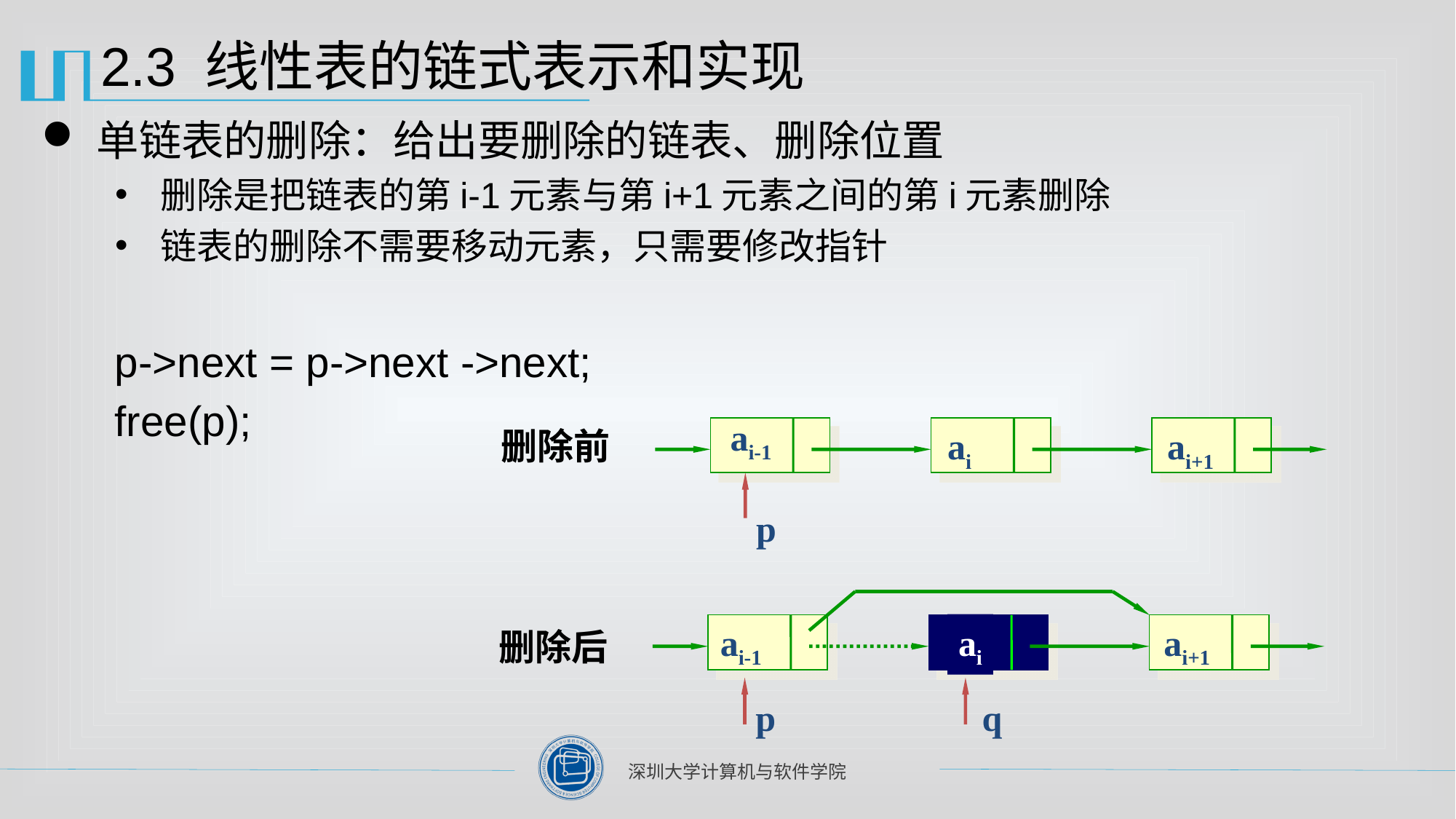

# 2.3 线性表的链式表示和实现
单链表的删除：给出要删除的链表、删除位置
删除是把链表的第i-1元素与第i+1元素之间的第i元素删除
链表的删除不需要移动元素，只需要修改指针

p->next = p->next ->next;
free(p);

ai-1
ai
ai+1

p
删除前

ai-1
ai
ai+1

删除后

p
q
43